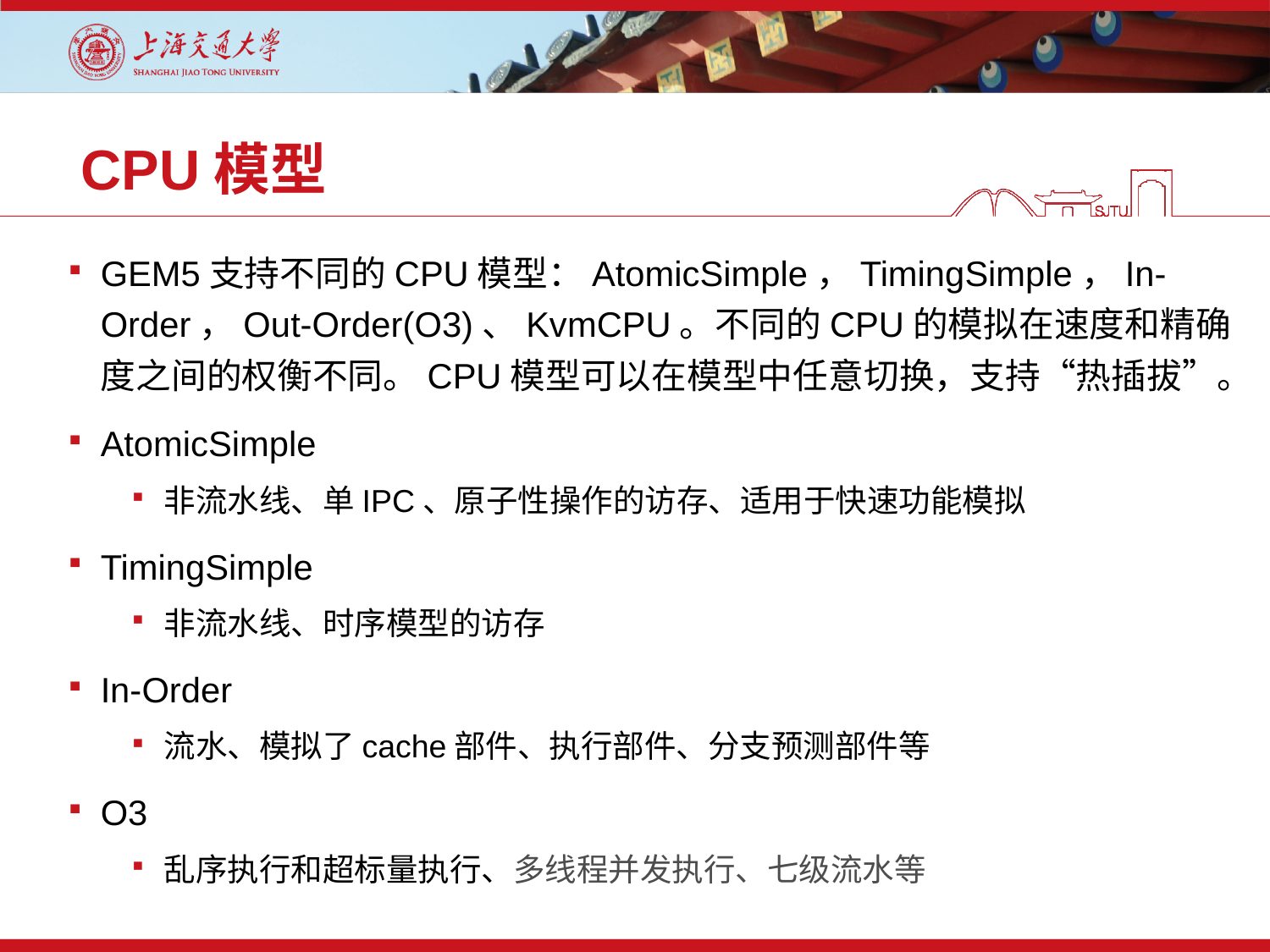

# CPU模型
GEM5支持不同的CPU模型：AtomicSimple，TimingSimple，In-Order，Out-Order(O3)、KvmCPU​。不同的CPU的模拟在速度和精确度之间的权衡不同。CPU模型可以在模型中任意切换，支持“热插拔”。
AtomicSimple
非流水线、单IPC、原子性操作的访存、适用于快速功能模拟
TimingSimple
非流水线、时序模型的访存
In-Order
流水、模拟了cache部件、执行部件、分支预测部件等
O3
乱序执行和超标量执行、多线程并发执行、七级流水等